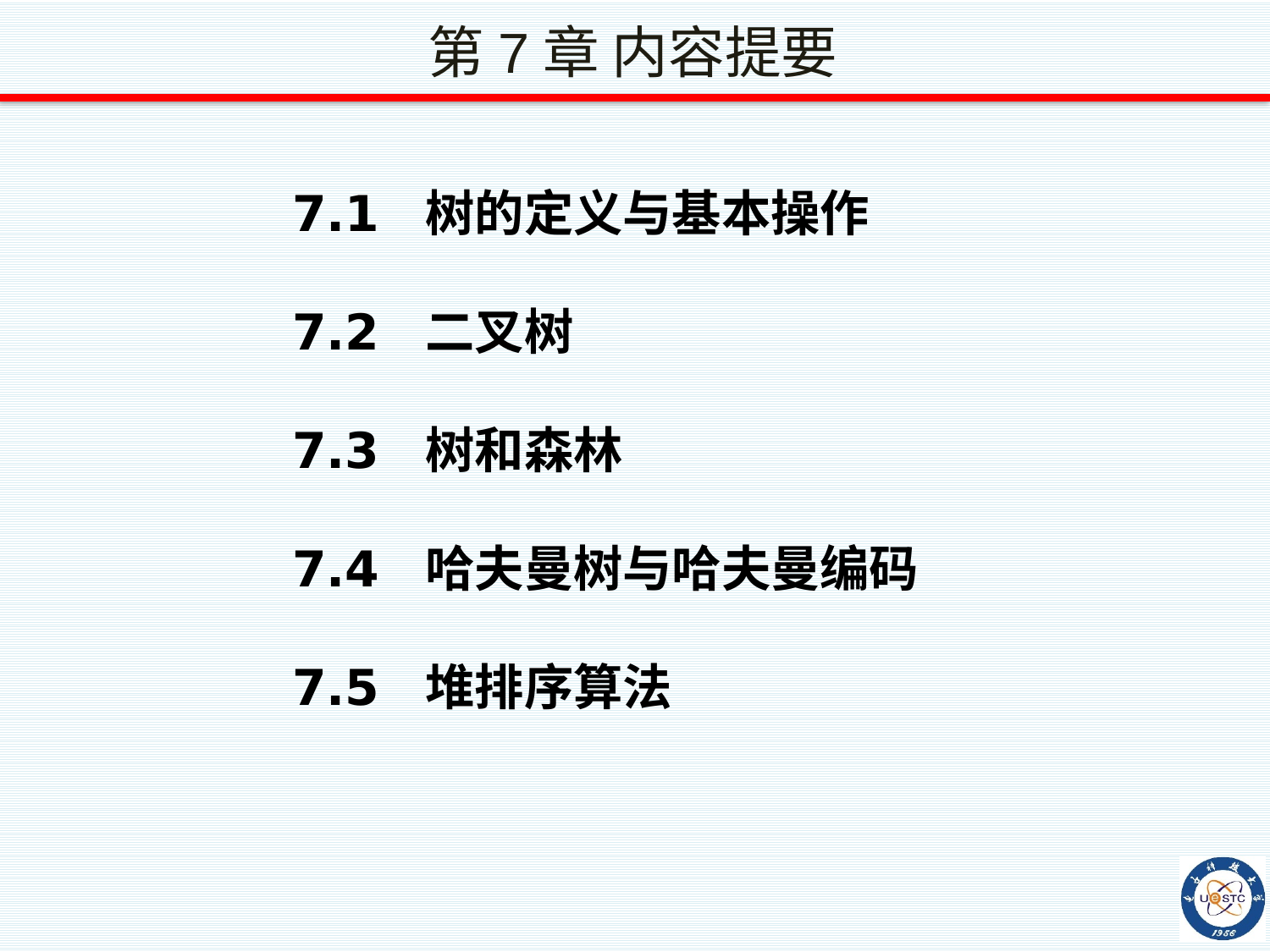

# 第7章 内容提要
7.1  树的定义与基本操作
7.2  二叉树
7.3  树和森林
7.4  哈夫曼树与哈夫曼编码
7.5  堆排序算法